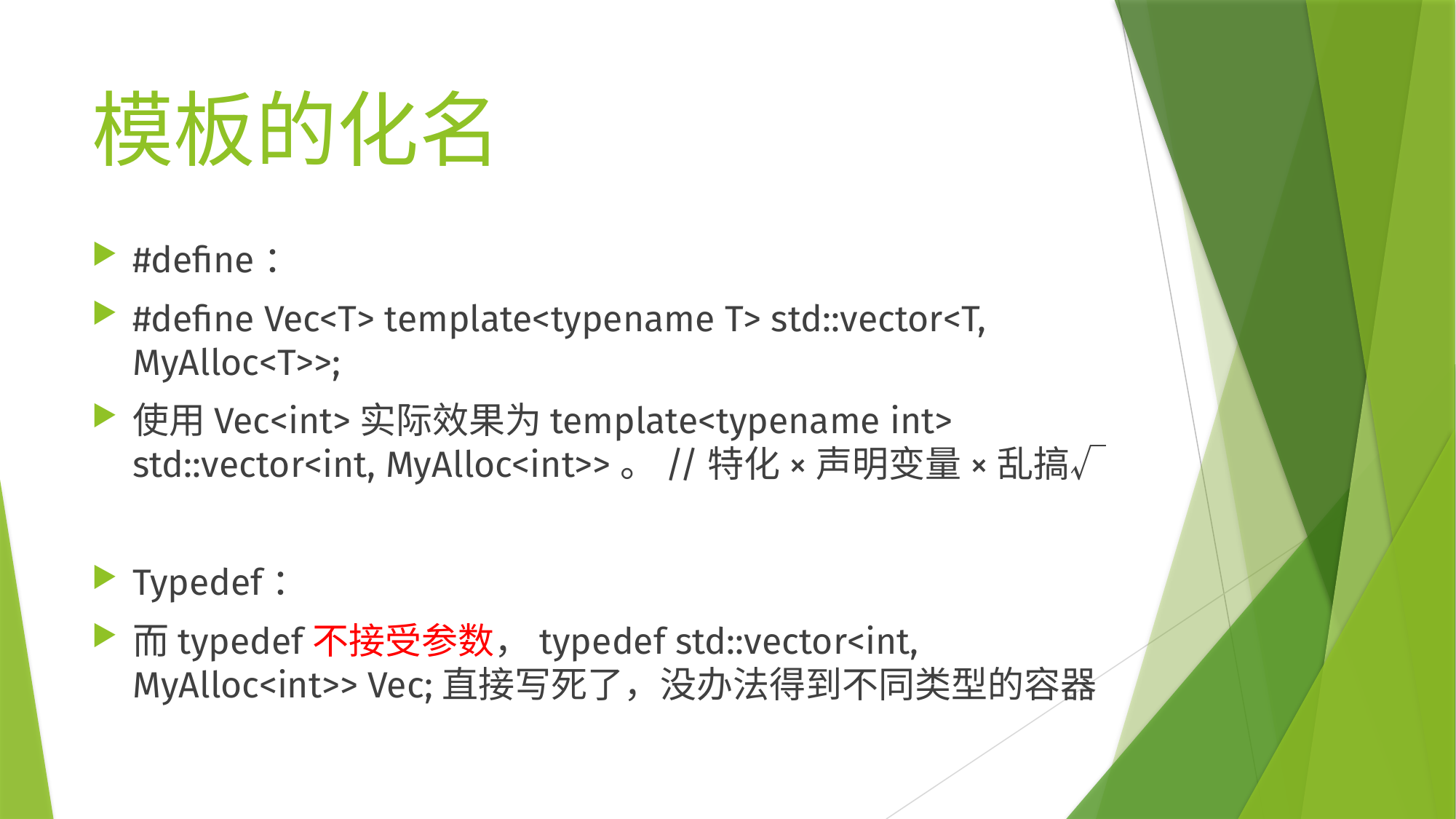

# 模板的化名
#define：
#define Vec<T> template<typename T> std::vector<T, MyAlloc<T>>;
使用Vec<int>实际效果为template<typename int> std::vector<int, MyAlloc<int>>。//特化×声明变量×乱搞√

Typedef：
而typedef不接受参数，typedef std::vector<int, MyAlloc<int>> Vec;直接写死了，没办法得到不同类型的容器